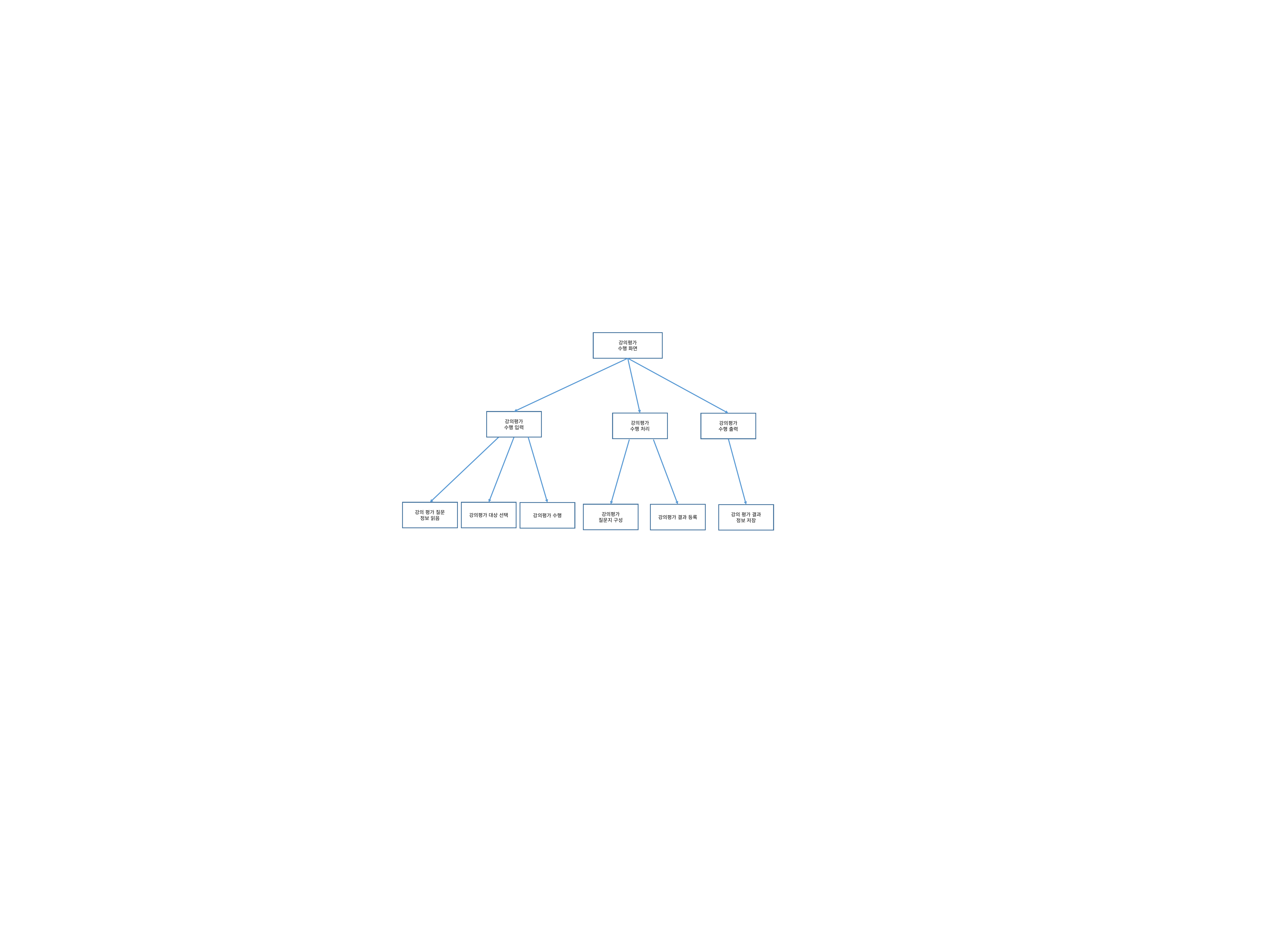

강의평가
수행 화면
강의평가
수행 입력
강의평가
수행 처리
강의평가
수행 출력
강의 평가 질문
정보 읽음
강의평가 대상 선택
강의평가 수행
강의평가
질문지 구성
강의평가 결과 등록
강의 평가 결과
정보 저장